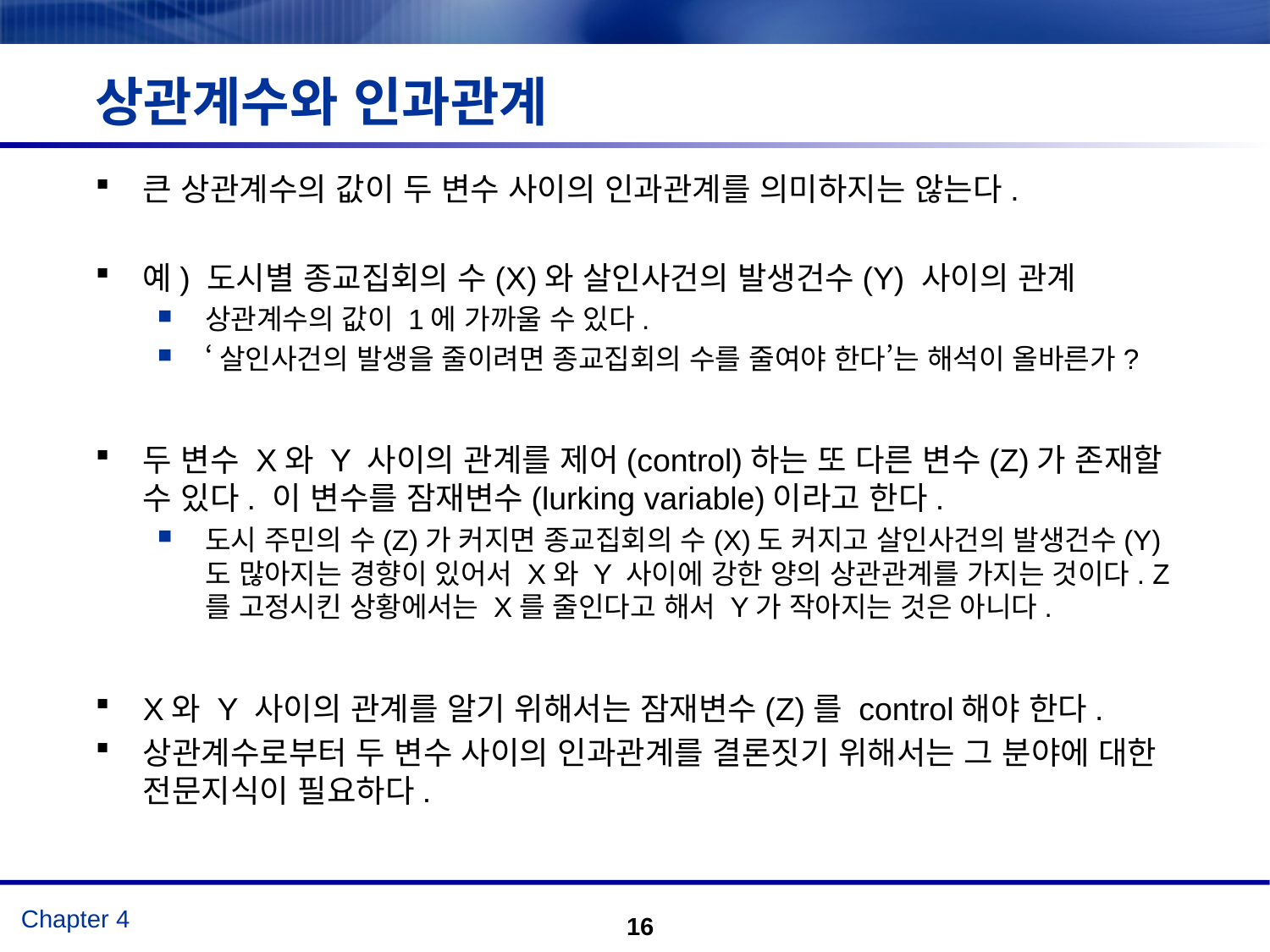

# 상관계수와 인과관계
큰 상관계수의 값이 두 변수 사이의 인과관계를 의미하지는 않는다.

예) 도시별 종교집회의 수(X)와 살인사건의 발생건수(Y) 사이의 관계
상관계수의 값이 1에 가까울 수 있다.
‘살인사건의 발생을 줄이려면 종교집회의 수를 줄여야 한다’는 해석이 올바른가?

두 변수 X와 Y 사이의 관계를 제어(control)하는 또 다른 변수(Z)가 존재할 수 있다. 이 변수를 잠재변수(lurking variable)이라고 한다.
도시 주민의 수(Z)가 커지면 종교집회의 수(X)도 커지고 살인사건의 발생건수(Y)도 많아지는 경향이 있어서 X와 Y 사이에 강한 양의 상관관계를 가지는 것이다. Z를 고정시킨 상황에서는 X를 줄인다고 해서 Y가 작아지는 것은 아니다.

X와 Y 사이의 관계를 알기 위해서는 잠재변수(Z)를 control해야 한다.
상관계수로부터 두 변수 사이의 인과관계를 결론짓기 위해서는 그 분야에 대한 전문지식이 필요하다.
16